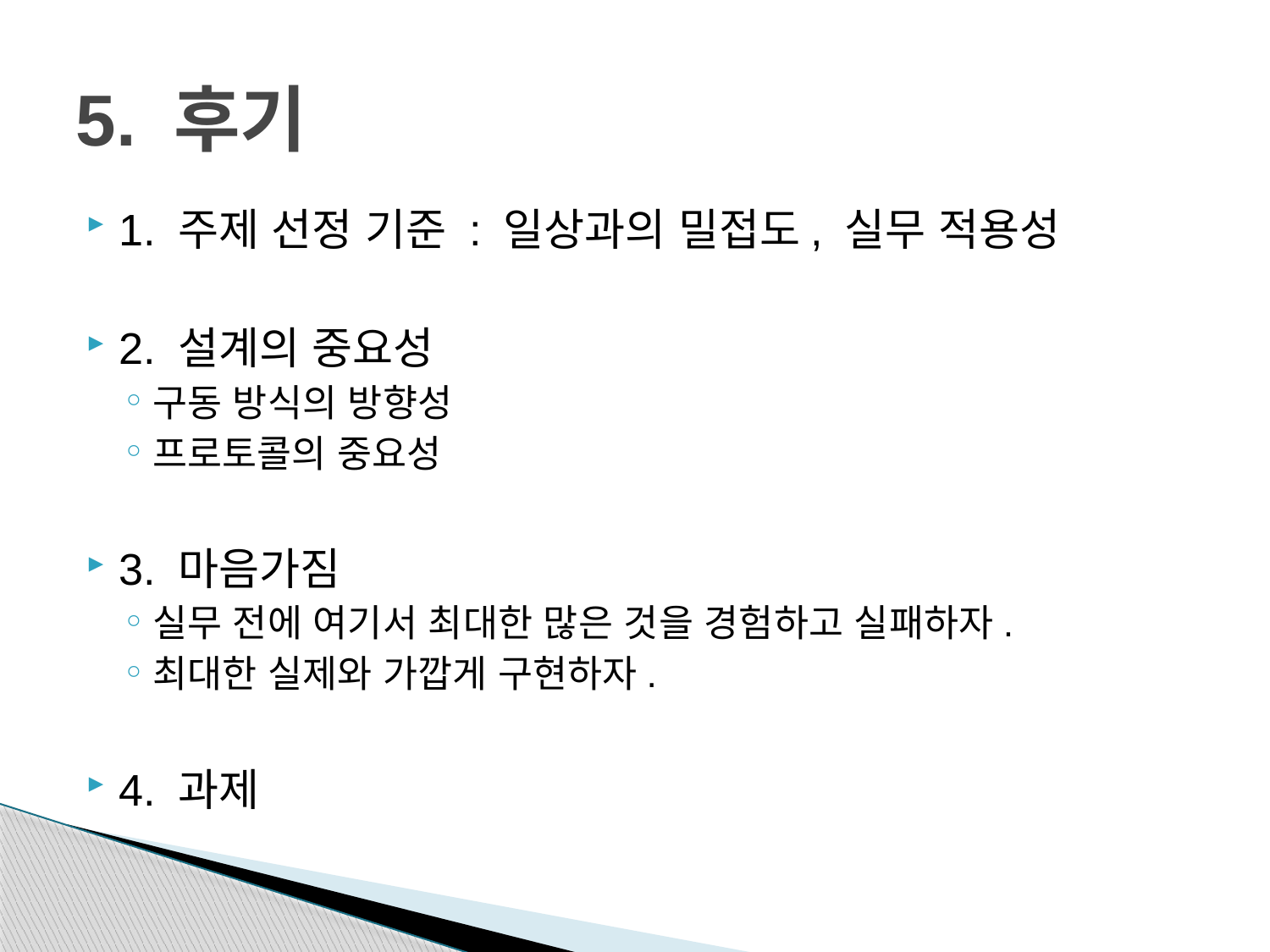

# 5. 후기
1. 주제 선정 기준 : 일상과의 밀접도, 실무 적용성

2. 설계의 중요성
구동 방식의 방향성
프로토콜의 중요성

3. 마음가짐
실무 전에 여기서 최대한 많은 것을 경험하고 실패하자.
최대한 실제와 가깝게 구현하자.

4. 과제